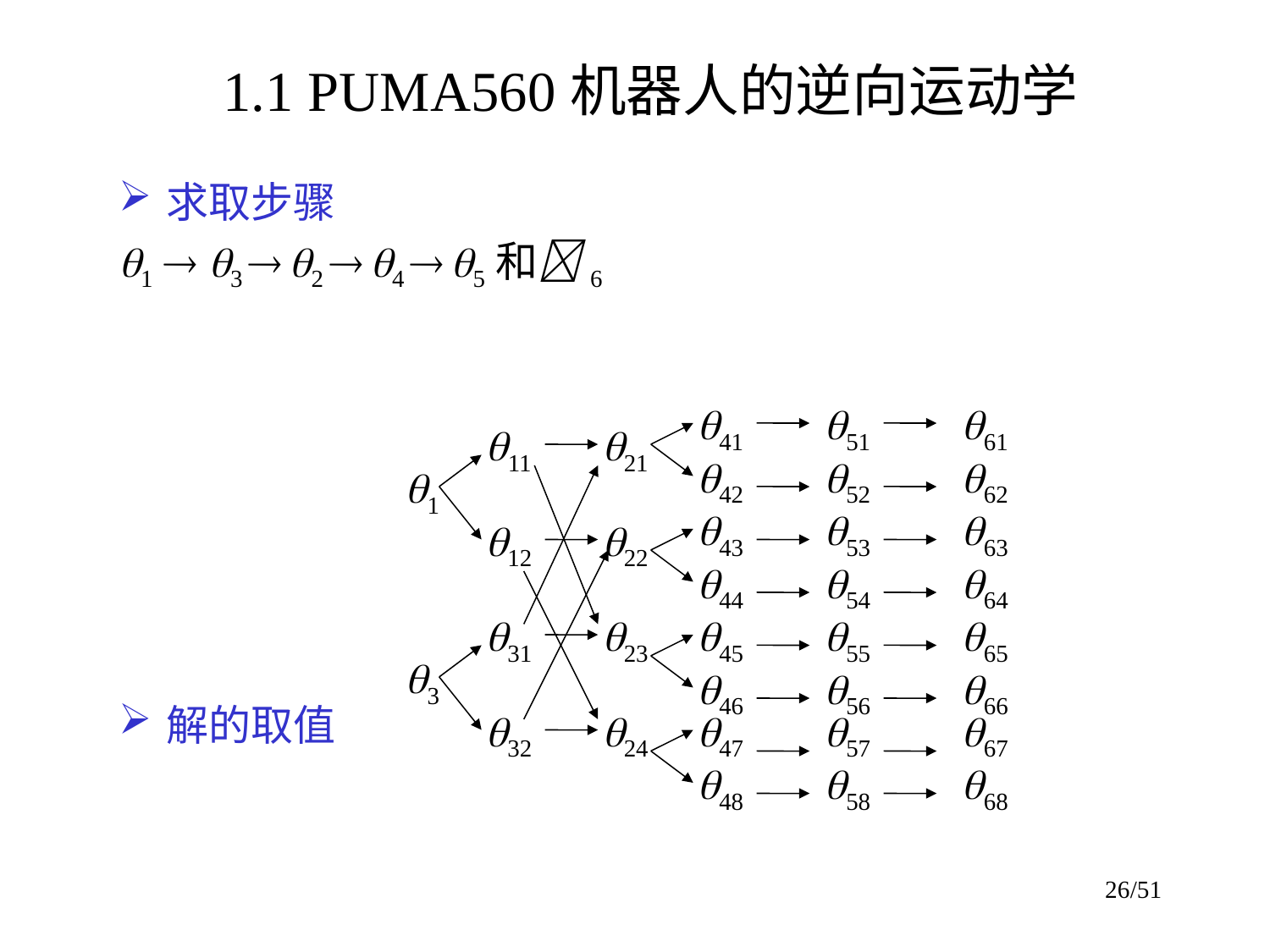

# 1.1 PUMA560机器人的逆向运动学
求取步骤
θ1 → θ3 → θ2 → θ4 → θ5和θ6

解的取值
θ41
θ42
θ43
θ44
θ45
θ46
θ47
θ48
θ51
θ52
θ53
θ54
θ55
θ56
θ57
θ58
θ61
θ62
θ63
θ64
θ65
θ66
θ67
θ68
θ11
θ21

θ1

θ12
θ22

θ31
θ23

θ3

θ32
θ24

26/51